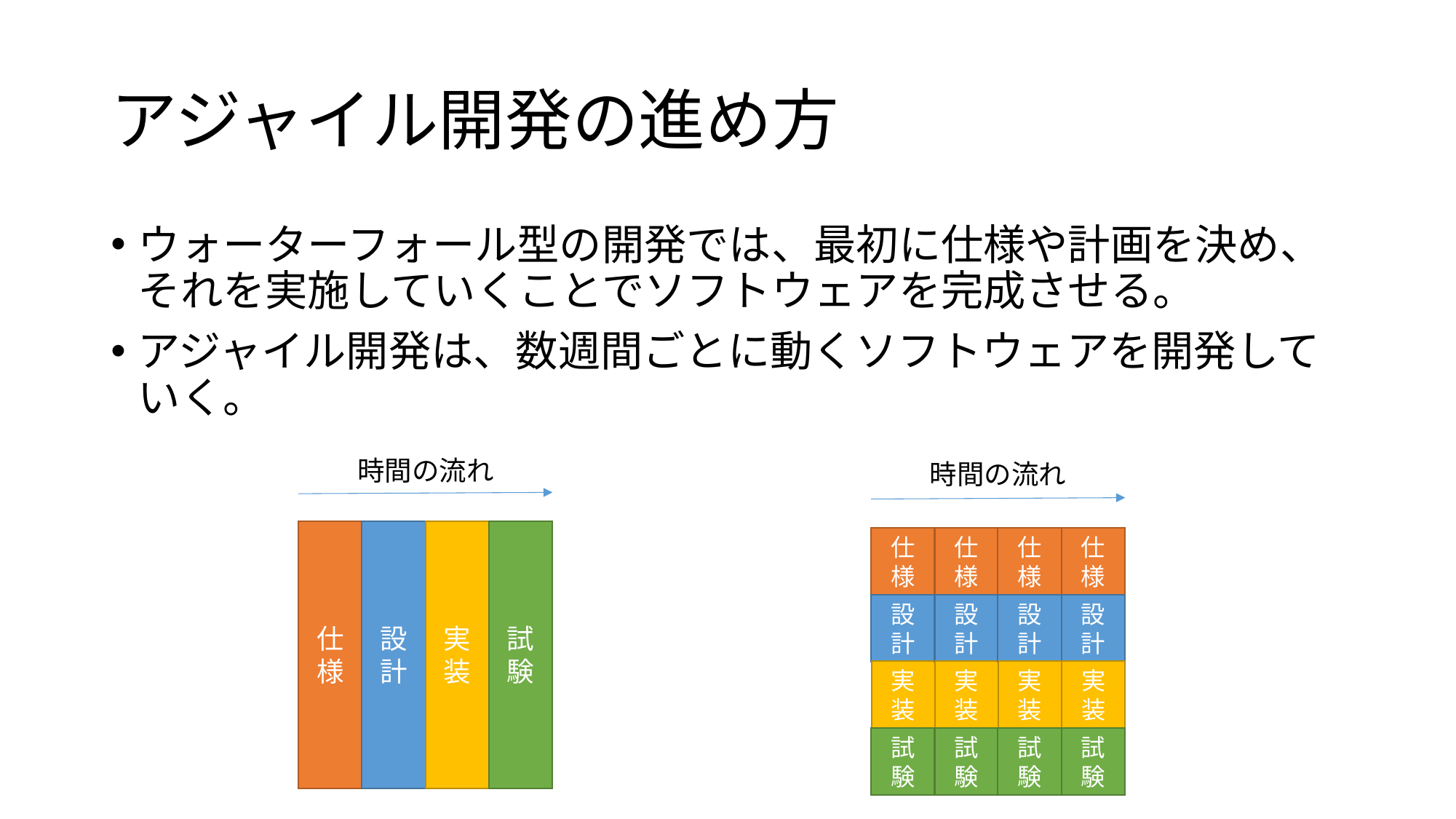

# アジャイル開発の進め方
ウォーターフォール型の開発では、最初に仕様や計画を決め、それを実施していくことでソフトウェアを完成させる。
アジャイル開発は、数週間ごとに動くソフトウェアを開発していく。
時間の流れ
時間の流れ
設計
実装
試験
仕様
仕様
仕様
仕様
仕様
設計
設計
設計
設計
実装
実装
実装
実装
試験
試験
試験
試験